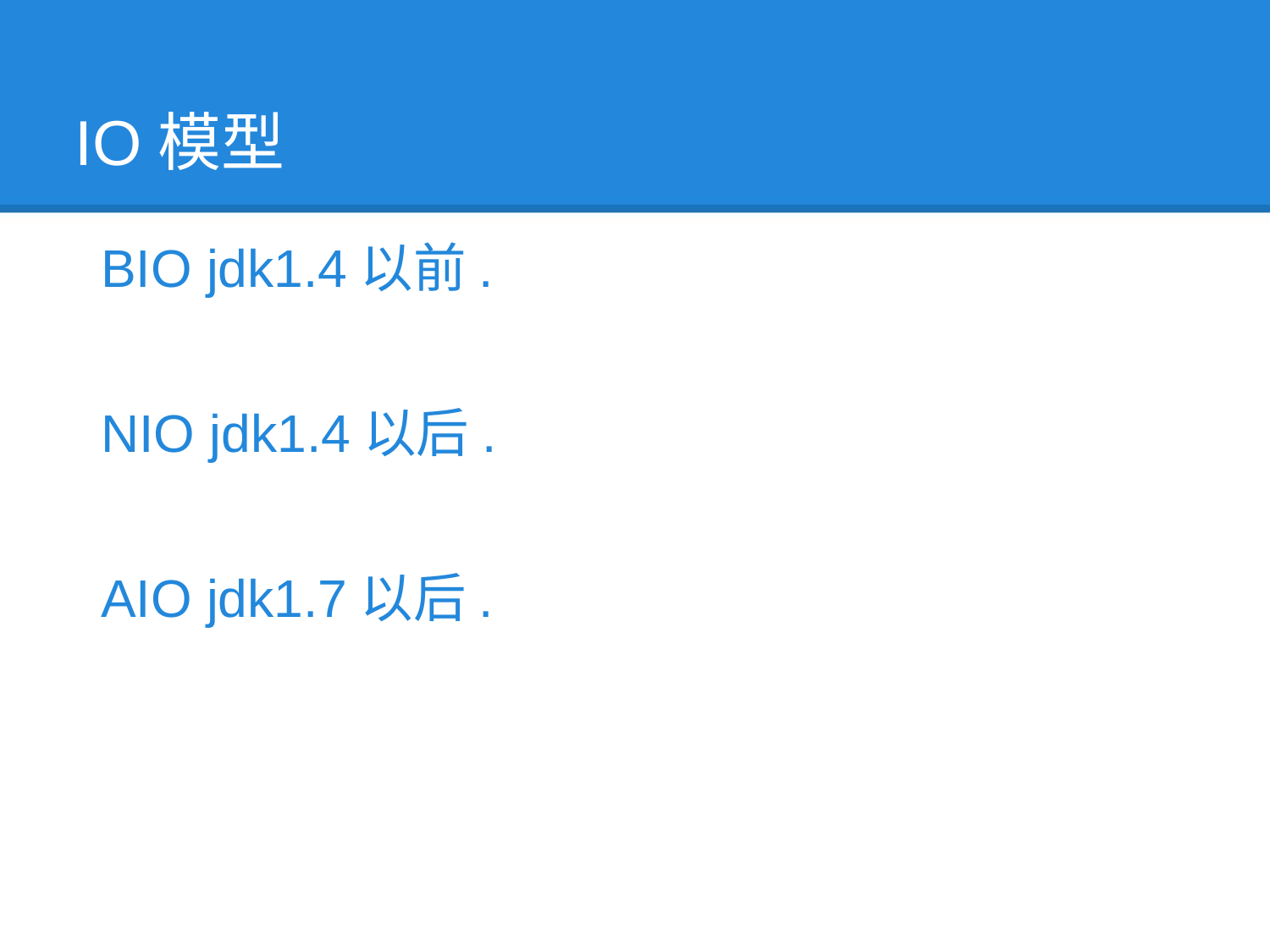

IO模型
BIO jdk1.4以前.

NIO jdk1.4以后.

AIO jdk1.7以后.